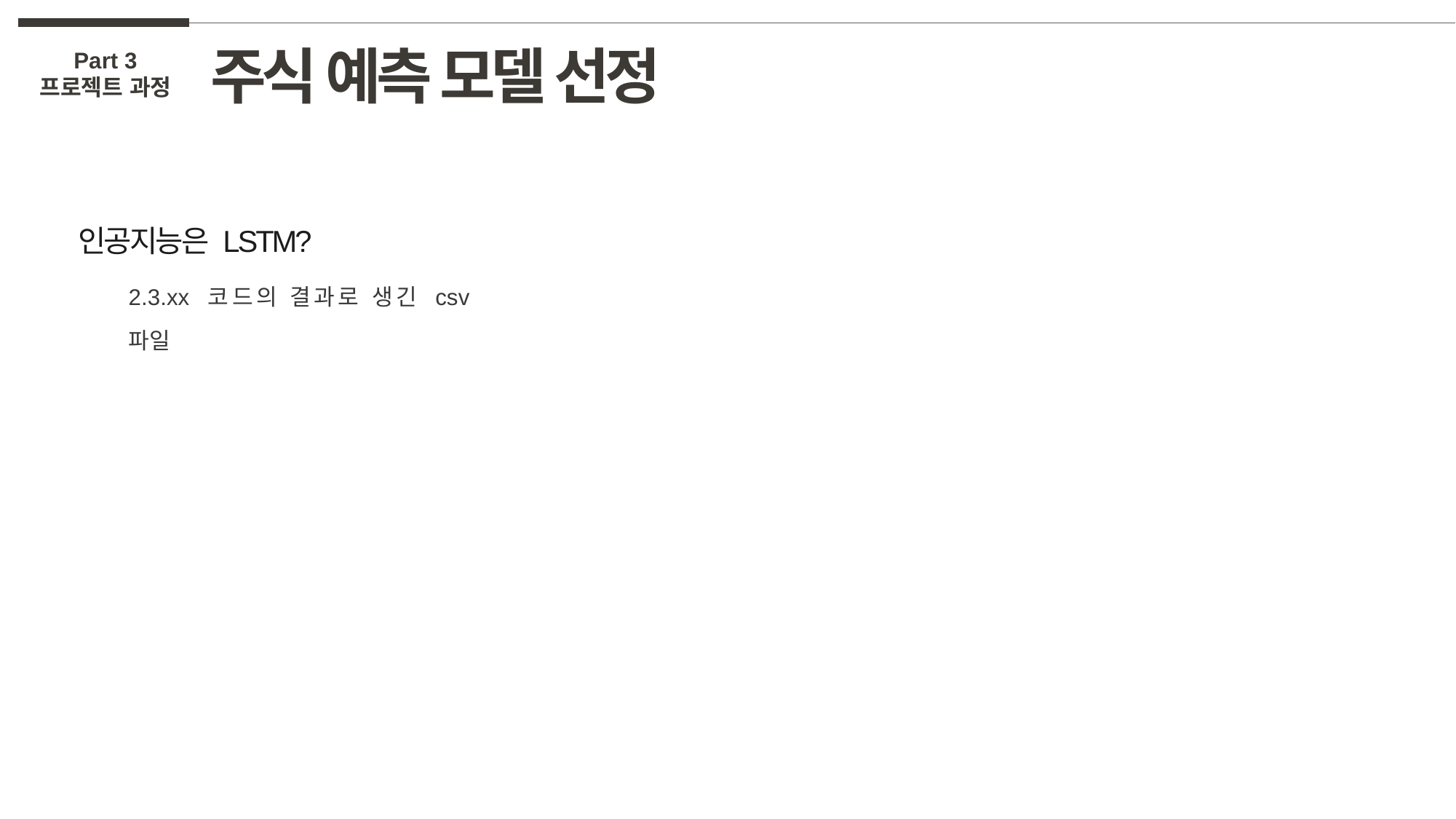

주식 예측 모델 선정
Part 3
프로젝트 과정
인공지능은 LSTM?
2.3.xx 코드의 결과로 생긴 csv 파일